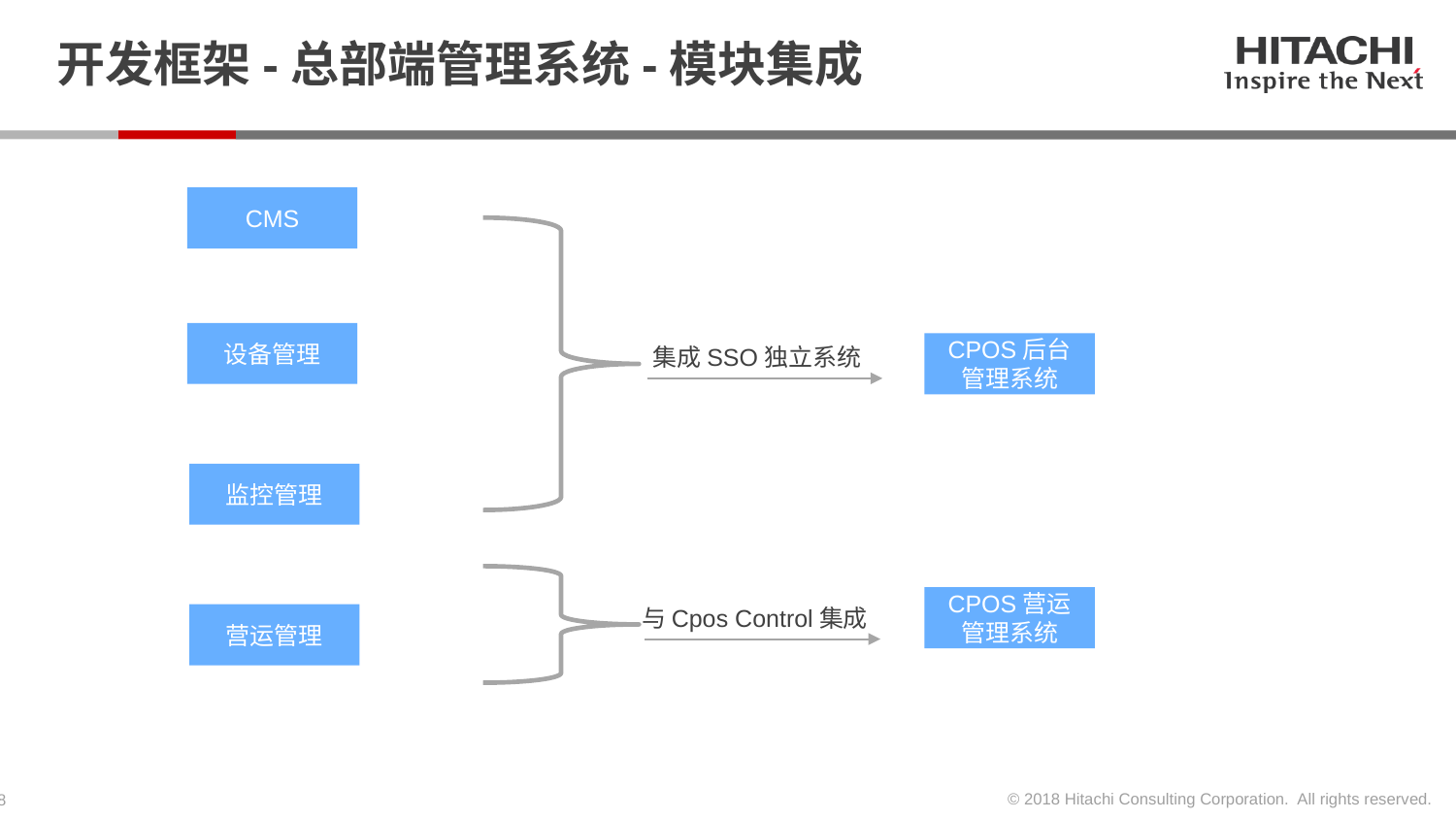

# 开发框架-总部端管理系统-模块集成
CMS

集成SSO独立系统
设备管理
CPOS后台管理系统
监控管理
与Cpos Control集成

CPOS营运管理系统
营运管理